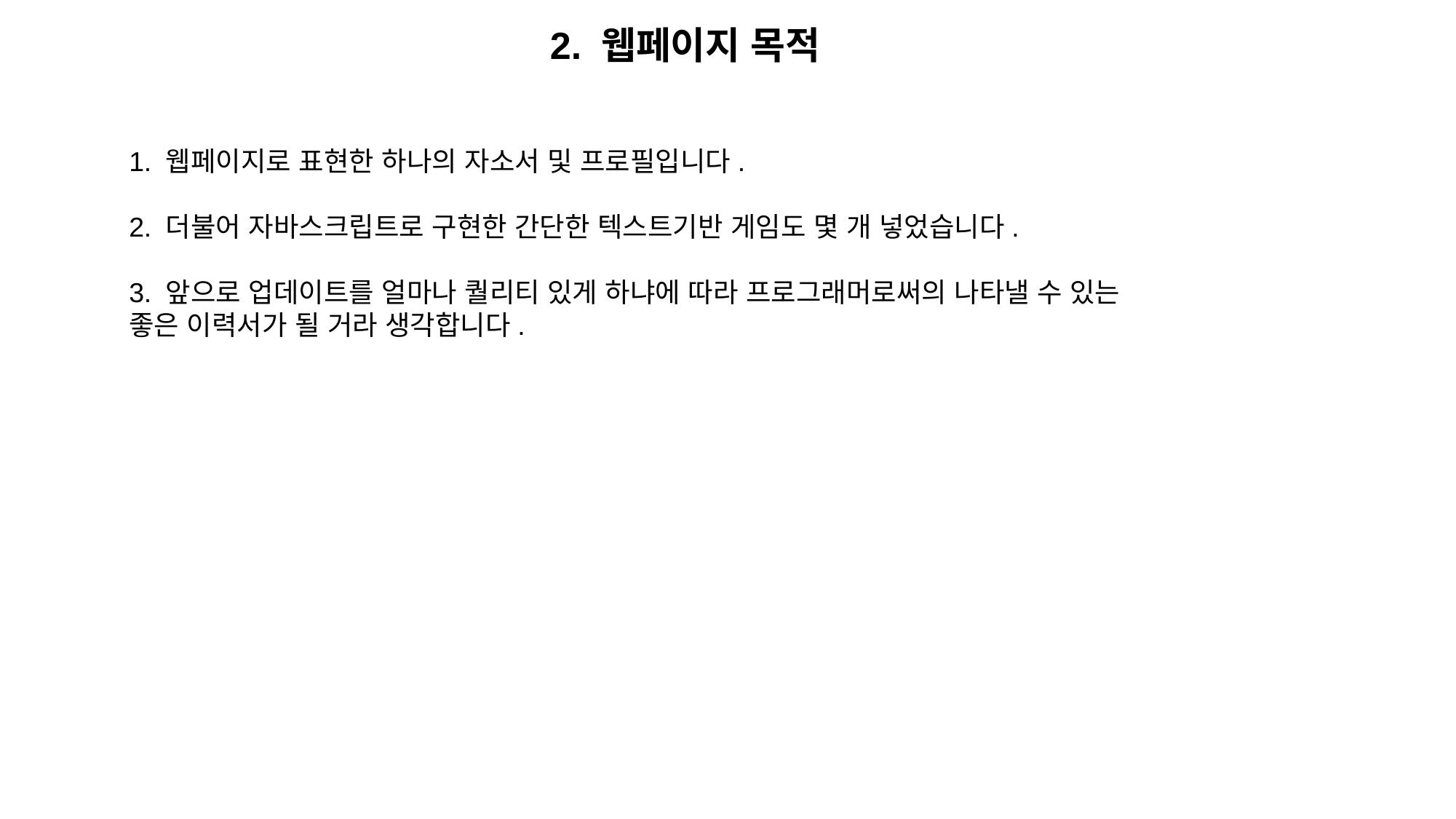

2. 웹페이지 목적
1. 웹페이지로 표현한 하나의 자소서 및 프로필입니다.

2. 더불어 자바스크립트로 구현한 간단한 텍스트기반 게임도 몇 개 넣었습니다.

3. 앞으로 업데이트를 얼마나 퀄리티 있게 하냐에 따라 프로그래머로써의 나타낼 수 있는          좋은 이력서가 될 거라 생각합니다.